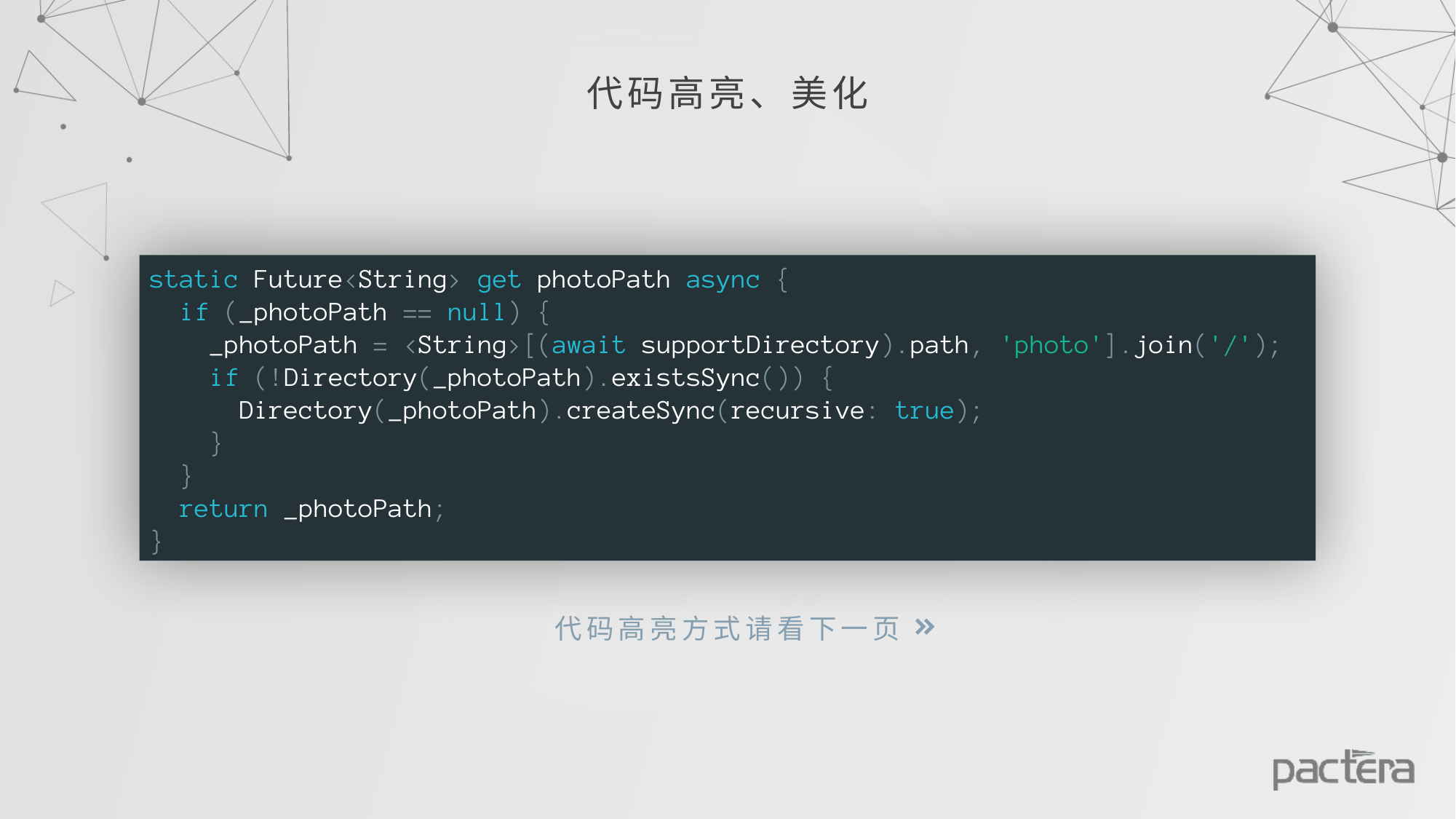

# 代码高亮、美化
static Future<String> get photoPath async {
  if (_photoPath == null) {
    _photoPath = <String>[(await supportDirectory).path, 'photo'].join('/');
    if (!Directory(_photoPath).existsSync()) {
      Directory(_photoPath).createSync(recursive: true);
    }
  }
  return _photoPath;
}
代码高亮方式请看下一页